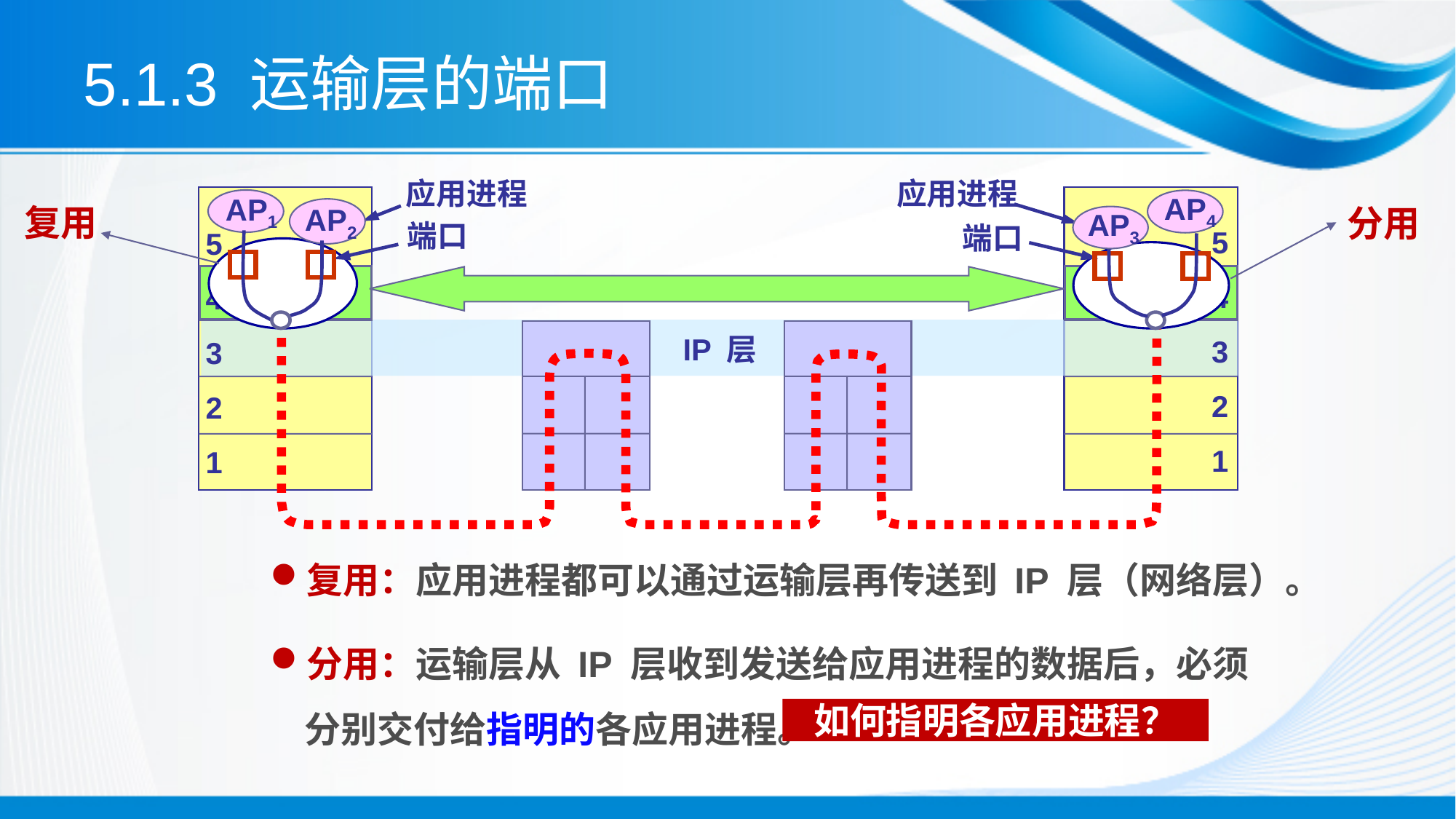

# 5.1.3 运输层的端口
应用进程
应用进程
AP4
AP1

复用

分用

AP2

5
4
3
2
1
AP3
5
4
3
2
1

端口
端口

IP 层

复用：应用进程都可以通过运输层再传送到 IP 层（网络层）。
分用：运输层从 IP 层收到发送给应用进程的数据后，必须分别交付给指明的各应用进程。
如何指明各应用进程？